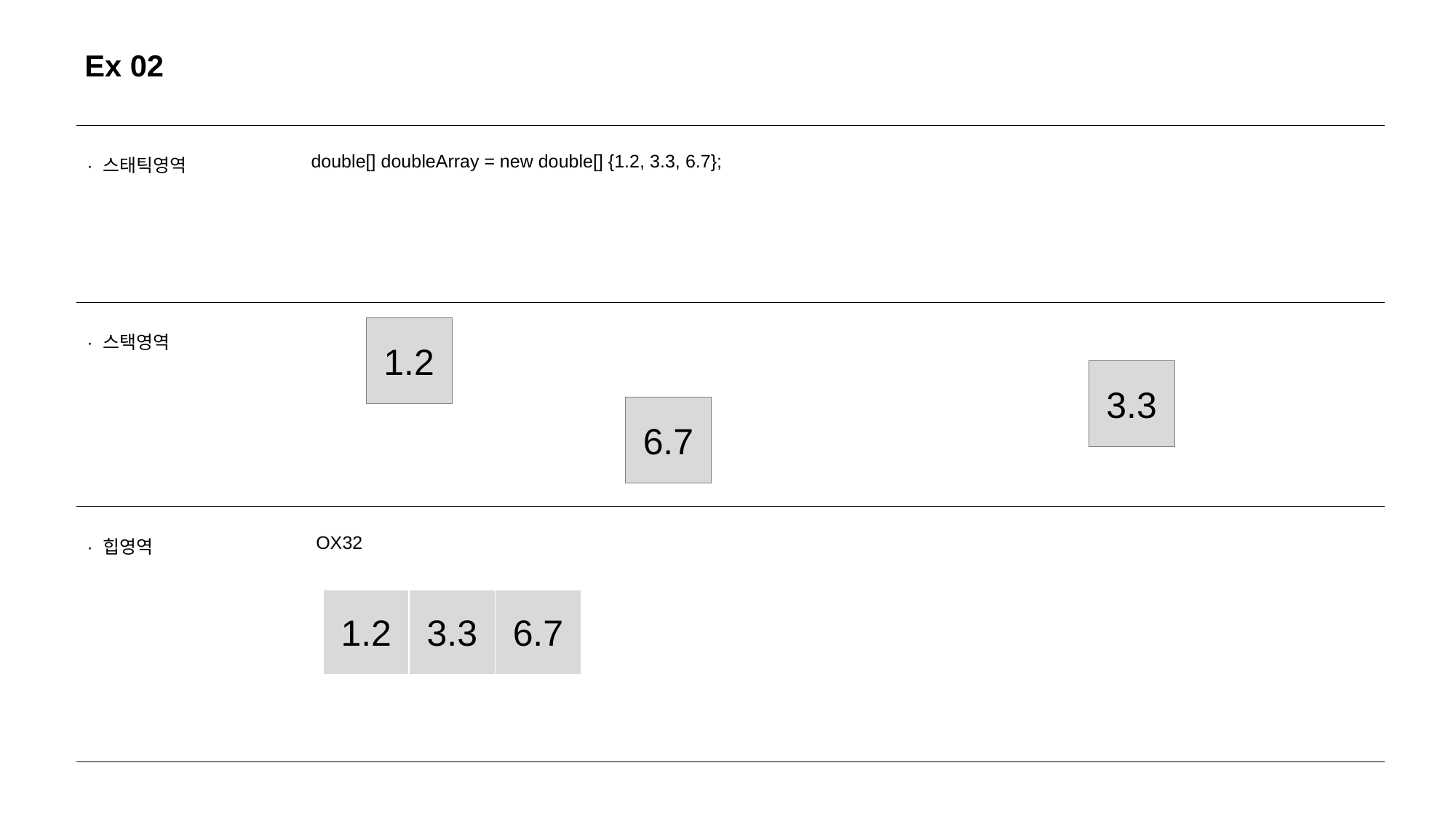

Ex 02
| ∙ 스태틱영역 | double[] doubleArray = new double[] {1.2, 3.3, 6.7}; |
| --- | --- |
| ∙ 스택영역 |  |
| ∙ 힙영역 | OX32 |
1.2
3.3
6.7
| 1.2 | 3.3 | 6.7 |
| --- | --- | --- |